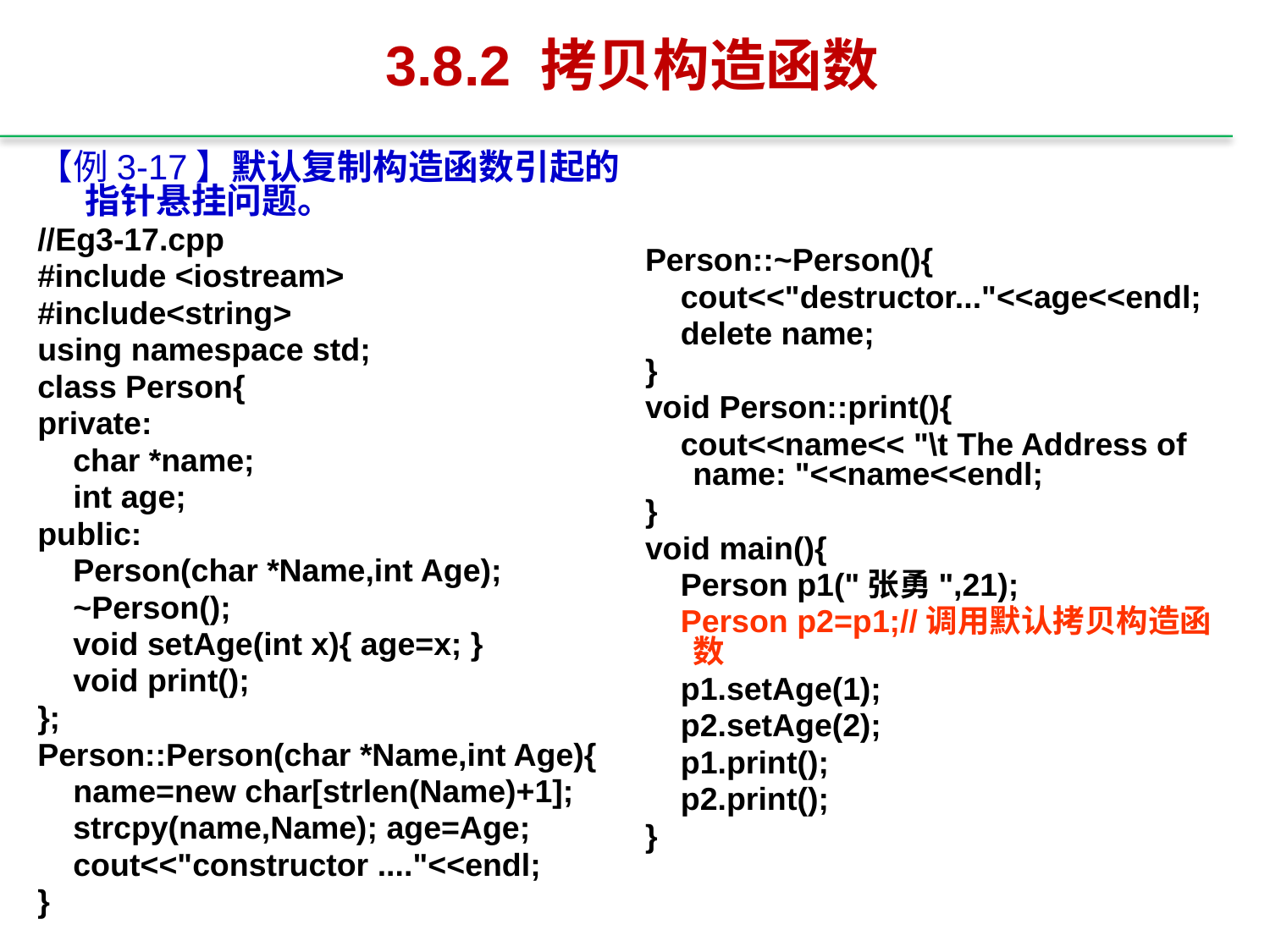

# 3.8.2 拷贝构造函数
【例3-17】默认复制构造函数引起的指针悬挂问题。
//Eg3-17.cpp
#include <iostream>
#include<string>
using namespace std;
class Person{
private:
    char *name;
    int age;
public:
    Person(char *Name,int Age);
    ~Person();
    void setAge(int x){ age=x; }
    void print();
};
Person::Person(char *Name,int Age){
    name=new char[strlen(Name)+1];
    strcpy(name,Name); age=Age;
    cout<<"constructor ...."<<endl;
}

Person::~Person(){
    cout<<"destructor..."<<age<<endl;
    delete name;
}
void Person::print(){
    cout<<name<< "\t The Address of name: "<<name<<endl;
}
void main(){
    Person p1("张勇",21);
    Person p2=p1;//调用默认拷贝构造函数
    p1.setAge(1);
    p2.setAge(2);
    p1.print();
    p2.print();
}